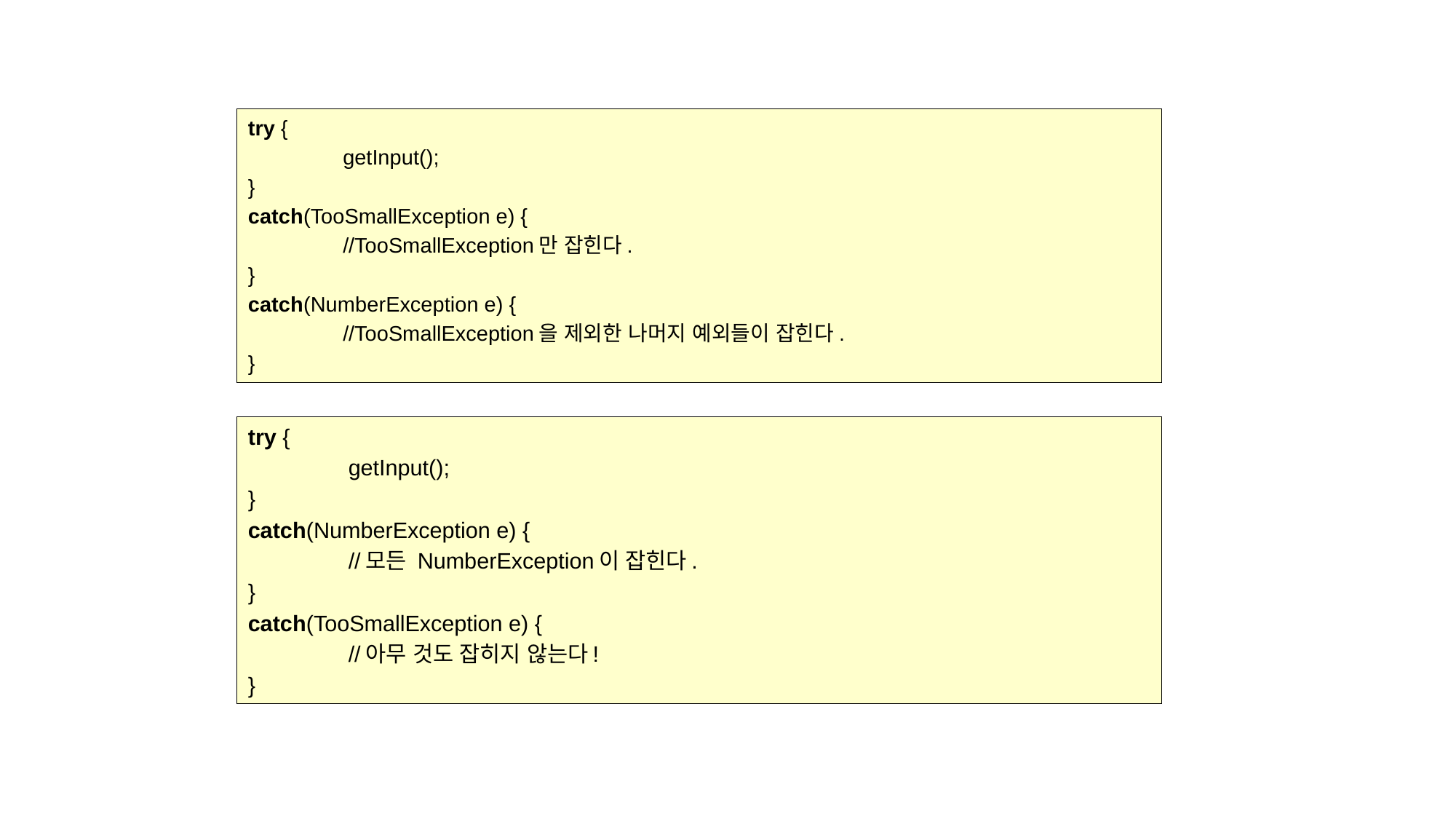

try {
	getInput();
}
catch(TooSmallException e) {
	//TooSmallException만 잡힌다.
}
catch(NumberException e) {
	//TooSmallException을 제외한 나머지 예외들이 잡힌다.
}
try {
	getInput();
}
catch(NumberException e) {
	//모든 NumberException이 잡힌다.
}
catch(TooSmallException e) {
	//아무 것도 잡히지 않는다!
}